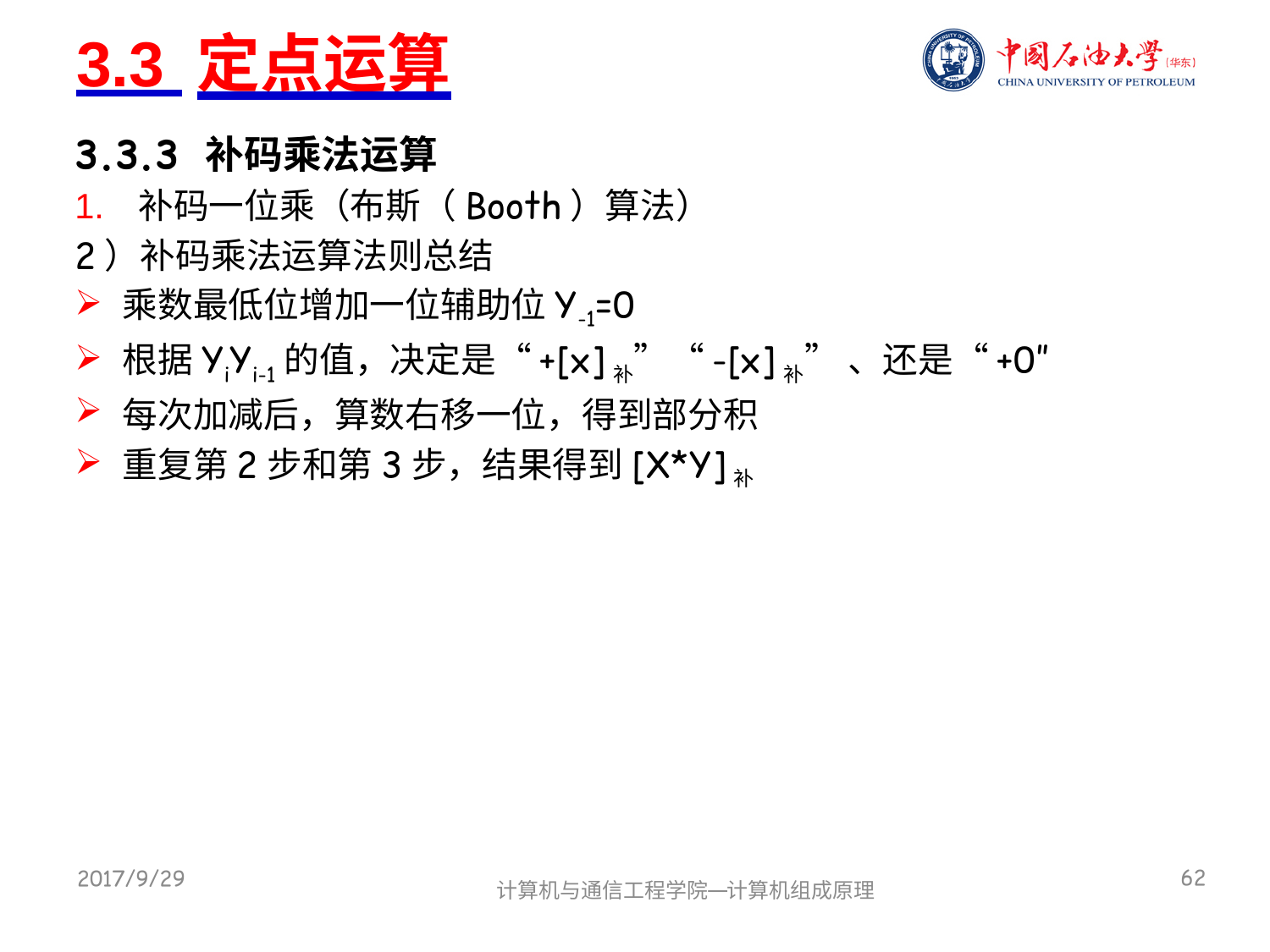

# 3.3 定点运算
3.3.3 补码乘法运算
补码一位乘（布斯（Booth）算法）
2）补码乘法运算法则总结
乘数最低位增加一位辅助位Y-1=0
根据YiYi-1的值，决定是“+[x]补”“-[x]补” 、还是“+0”
每次加减后，算数右移一位，得到部分积
重复第2步和第3步，结果得到[X*Y]补

2017/9/29
62
计算机与通信工程学院—计算机组成原理